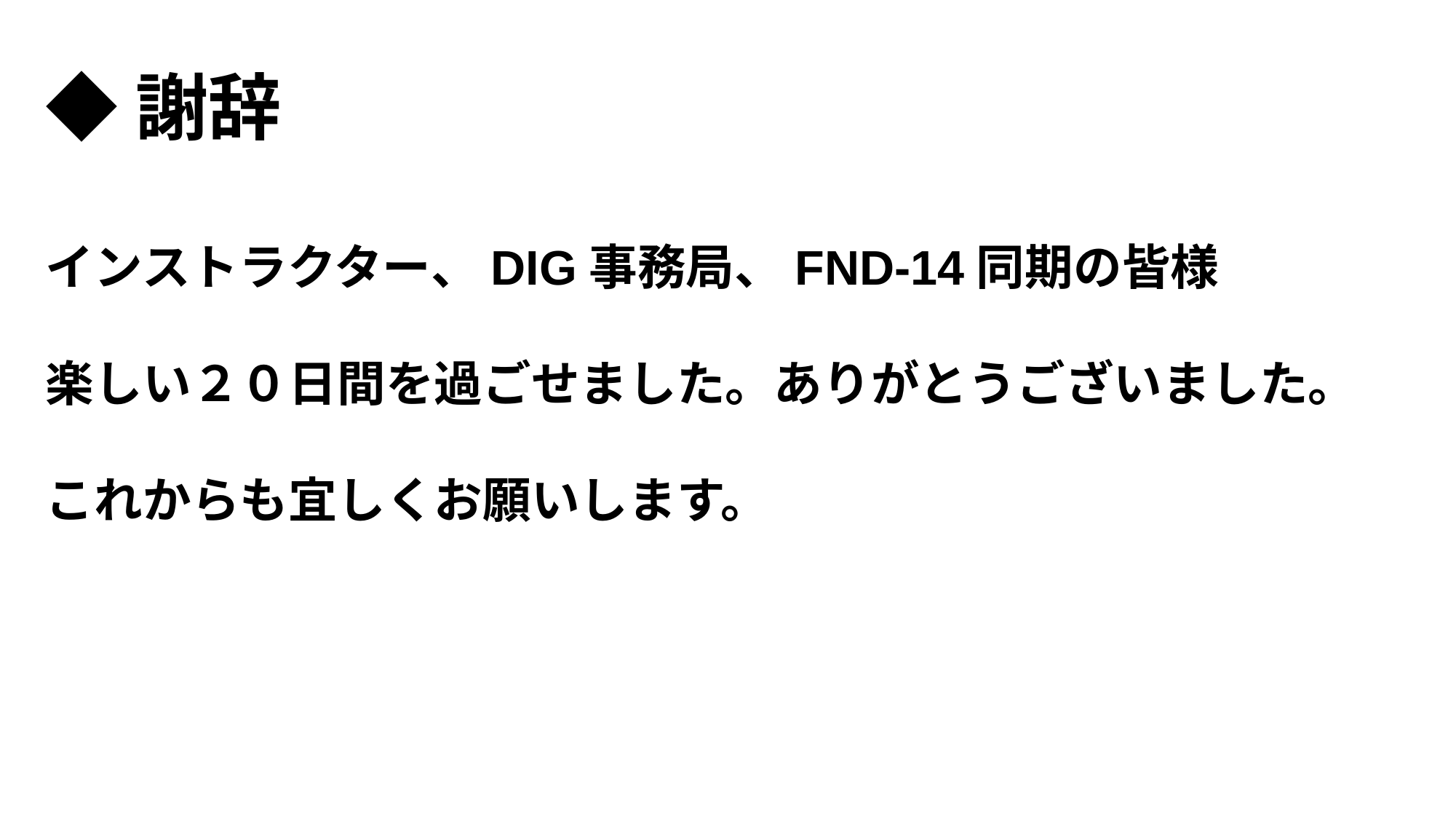

◆謝辞

インストラクター、DIG事務局、FND-14同期の皆様

楽しい２０日間を過ごせました。ありがとうございました。

これからも宜しくお願いします。